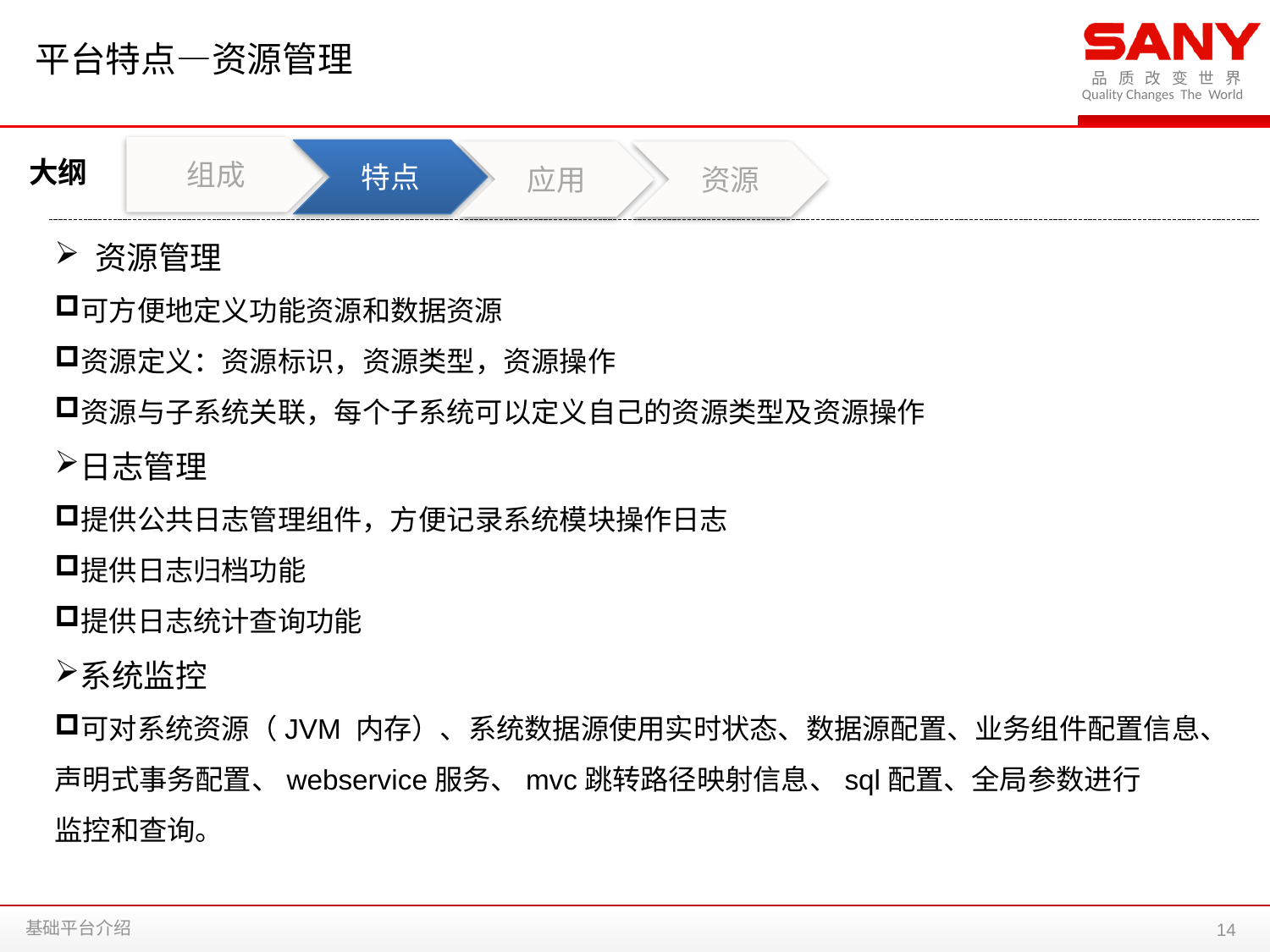

平台特点—资源管理
大纲
组成
特点
应用
资源
 资源管理
可方便地定义功能资源和数据资源
资源定义：资源标识，资源类型，资源操作
资源与子系统关联，每个子系统可以定义自己的资源类型及资源操作
日志管理
提供公共日志管理组件，方便记录系统模块操作日志
提供日志归档功能
提供日志统计查询功能
系统监控
可对系统资源（JVM 内存）、系统数据源使用实时状态、数据源配置、业务组件配置信息、
声明式事务配置、webservice服务、mvc跳转路径映射信息、sql配置、全局参数进行
监控和查询。

14
基础平台介绍